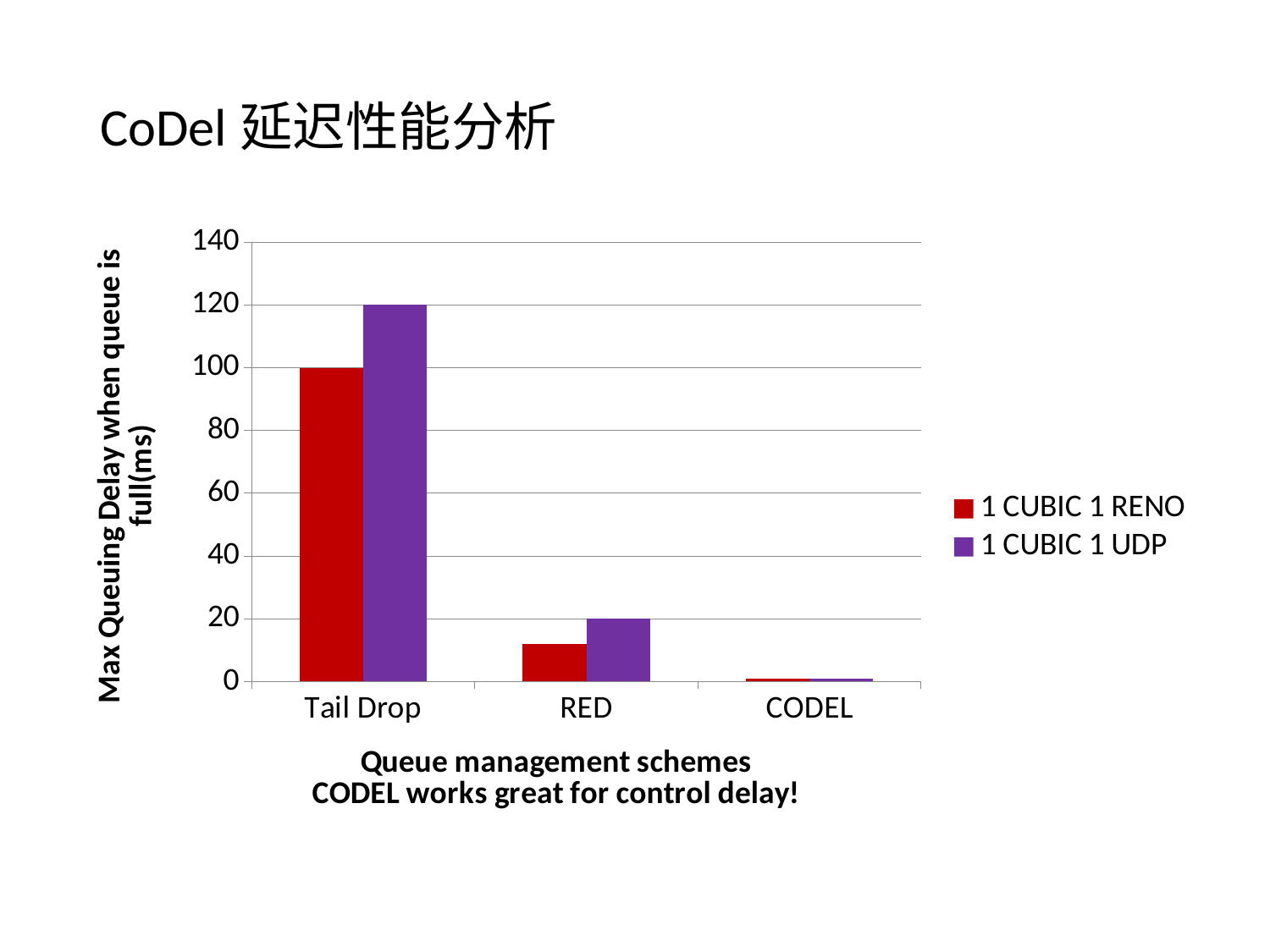

# CoDel延迟性能分析

### Chart

| Category | 1 CUBIC 1 RENO | 1 CUBIC 1 UDP |
|---|---|---|
| Tail Drop | 100.0 | 120.0 |
| RED | 12.0 | 20.0 |
| CODEL | 1.0 | 1.0 |
75